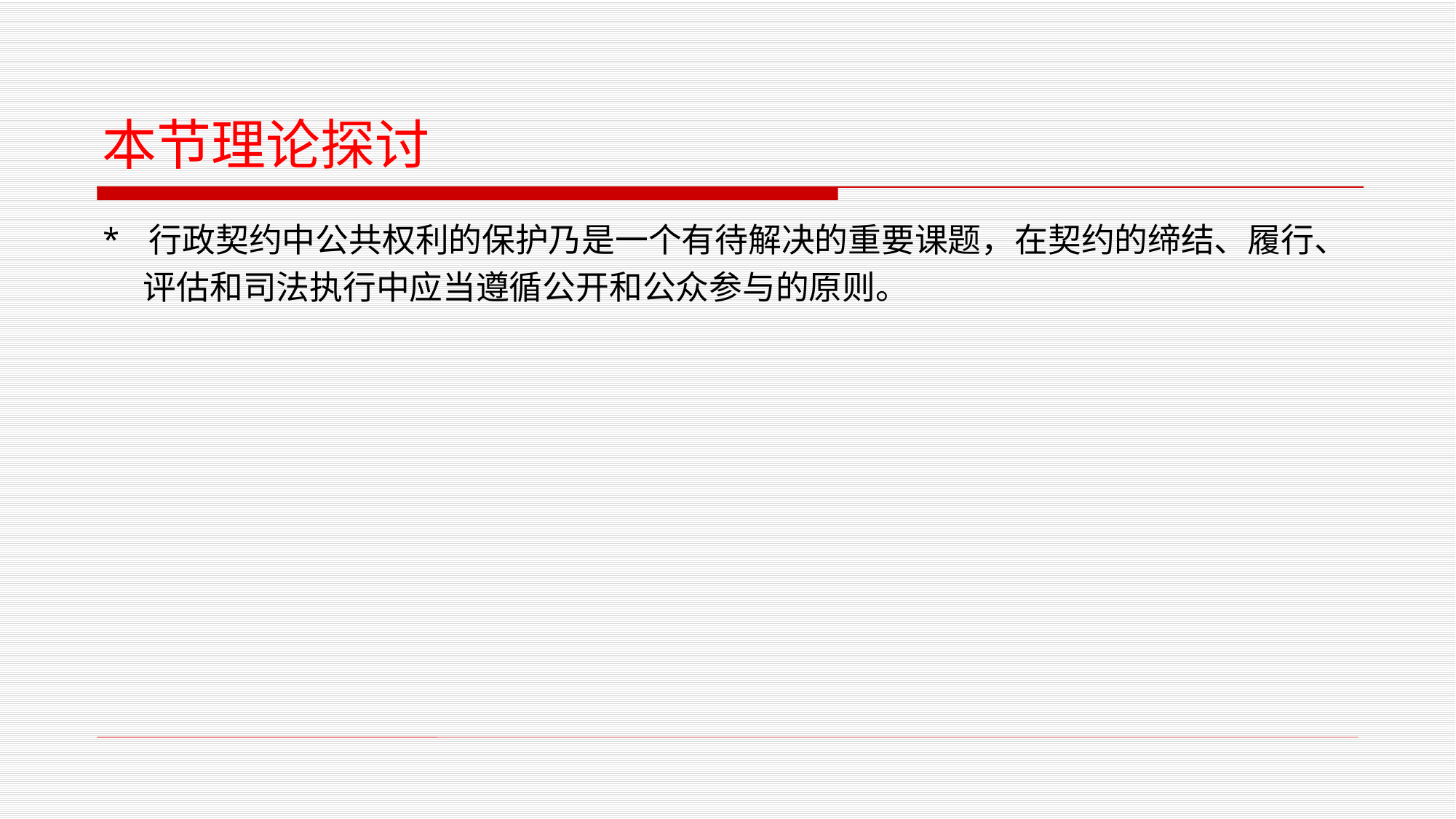

# 本节理论探讨
* 行政契约中公共权利的保护乃是一个有待解决的重要课题，在契约的缔结、履行、评估和司法执行中应当遵循公开和公众参与的原则。